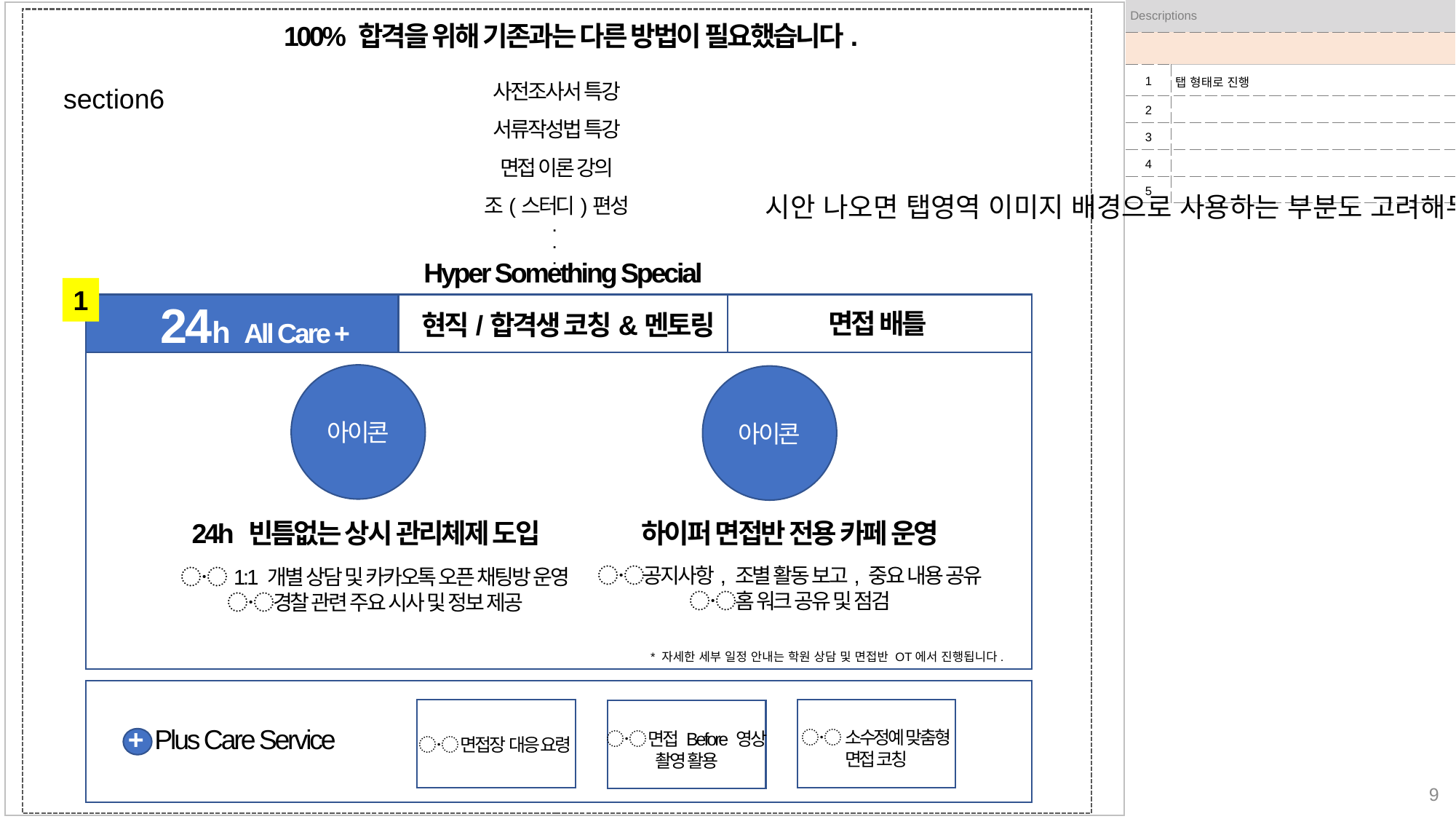

| Descriptions |  |
| --- | --- |
|  |  |
| 1 | 탭 형태로 진행 |
| 2 |  |
| 3 |  |
| 4 |  |
| 5 |  |

100% 합격을 위해 기존과는 다른 방법이 필요했습니다.
사전조사서 특강
서류작성법 특강
면접 이론 강의
조(스터디)편성
section6
시안 나오면 탭영역 이미지 배경으로 사용하는 부분도 고려해두기
.
.
.

Hyper Something Special
1
24h  All Care +

면접 배틀
현직/합격생 코칭&멘토링

아이콘
아이콘
24h 빈틈없는 상시 관리체제 도입
하이퍼 면접반 전용 카페 운영
〮공지사항, 조별 활동 보고, 중요 내용 공유
〮홈 워크 공유 및 점검
〮1:1 개별 상담 및 카카오톡 오픈 채팅방 운영
〮경찰 관련 주요 시사 및 정보 제공
* 자세한 세부 일정 안내는 학원 상담 및 면접반 OT에서 진행됩니다.

+  Plus Care Service

〮 소수정예 맞춤형
면접 코칭
〮 면접 Before 영상
촬영 활용
〮 면접장 대응 요령
9